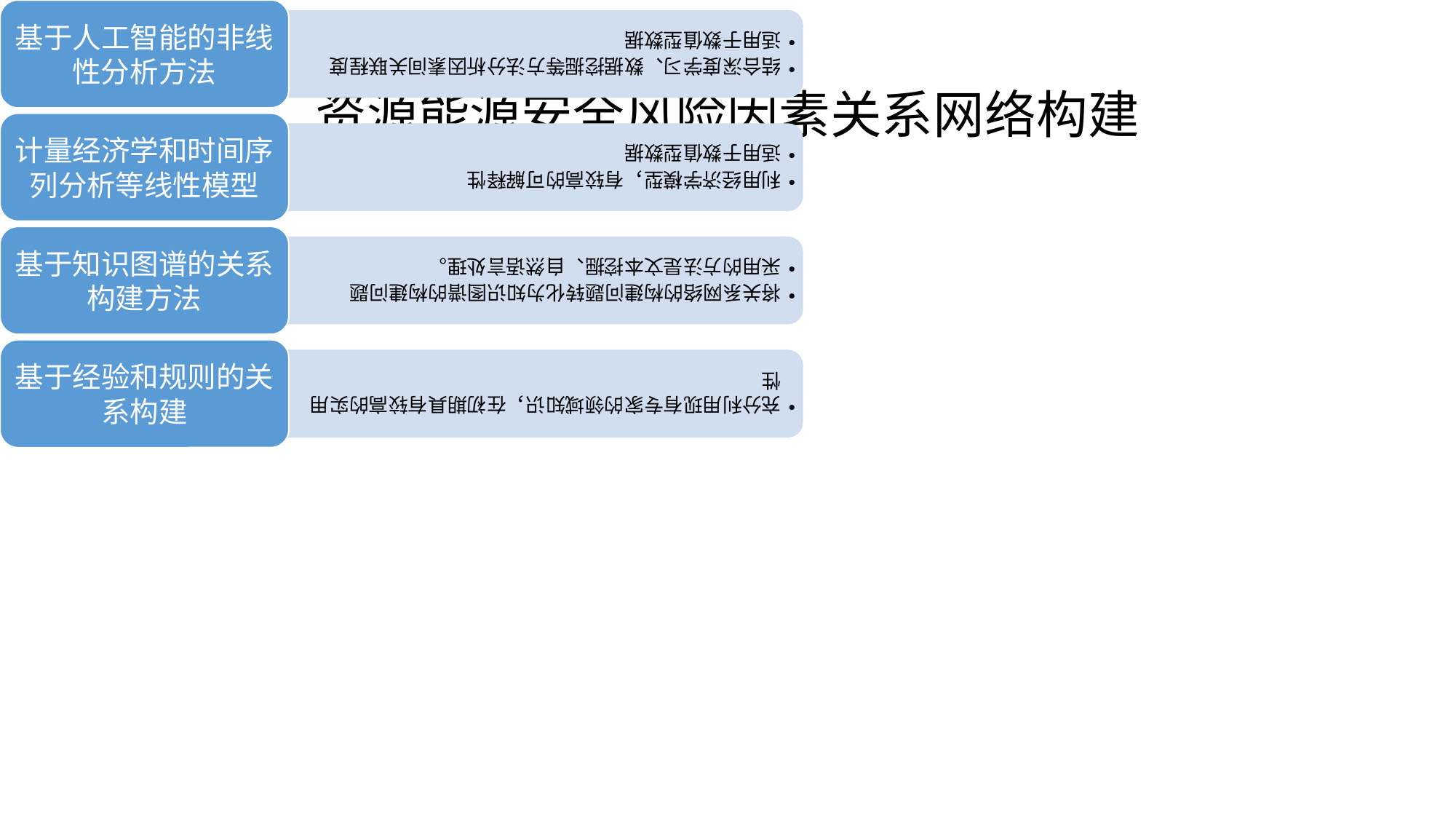

# 资源能源安全风险因素关系网络构建

结合深度学习、数据挖掘等方法分析因素间关联程度
适用于数值型数据
基于人工智能的非线性分析方法
利用经济学模型，有较高的可解释性
适用于数值型数据
计量经济学和时间序列分析等线性模型
将关系网络的构建问题转化为知识图谱的构建问题
采用的方法是文本挖掘、自然语言处理。
基于知识图谱的关系构建方法
充分利用现有专家的领域知识，在初期具有较高的实用性
基于经验和规则的关系构建